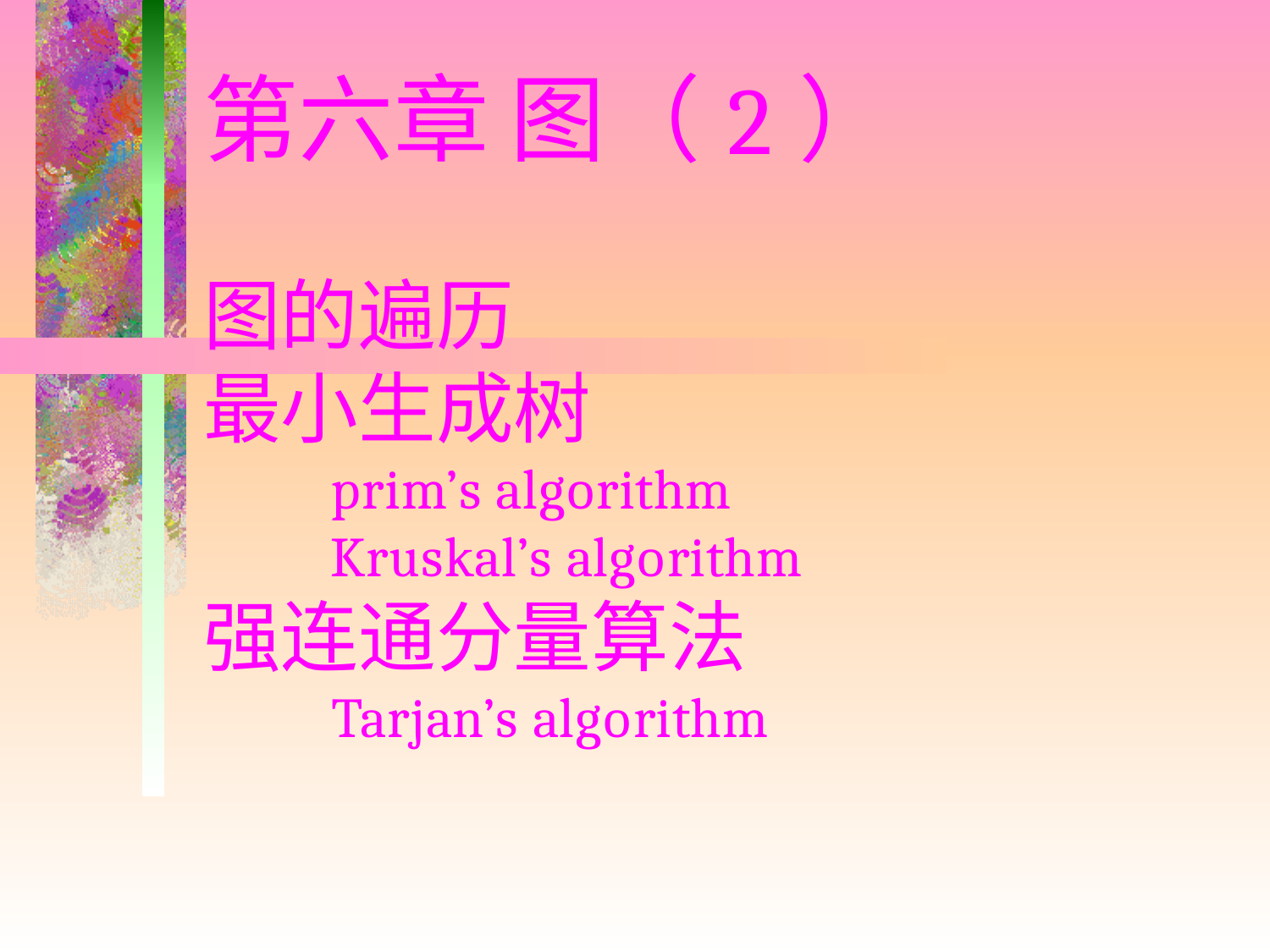

# 第六章 图（2） 图的遍历 最小生成树 prim’s algorithm Kruskal’s algorithm 强连通分量算法 Tarjan’s algorithm